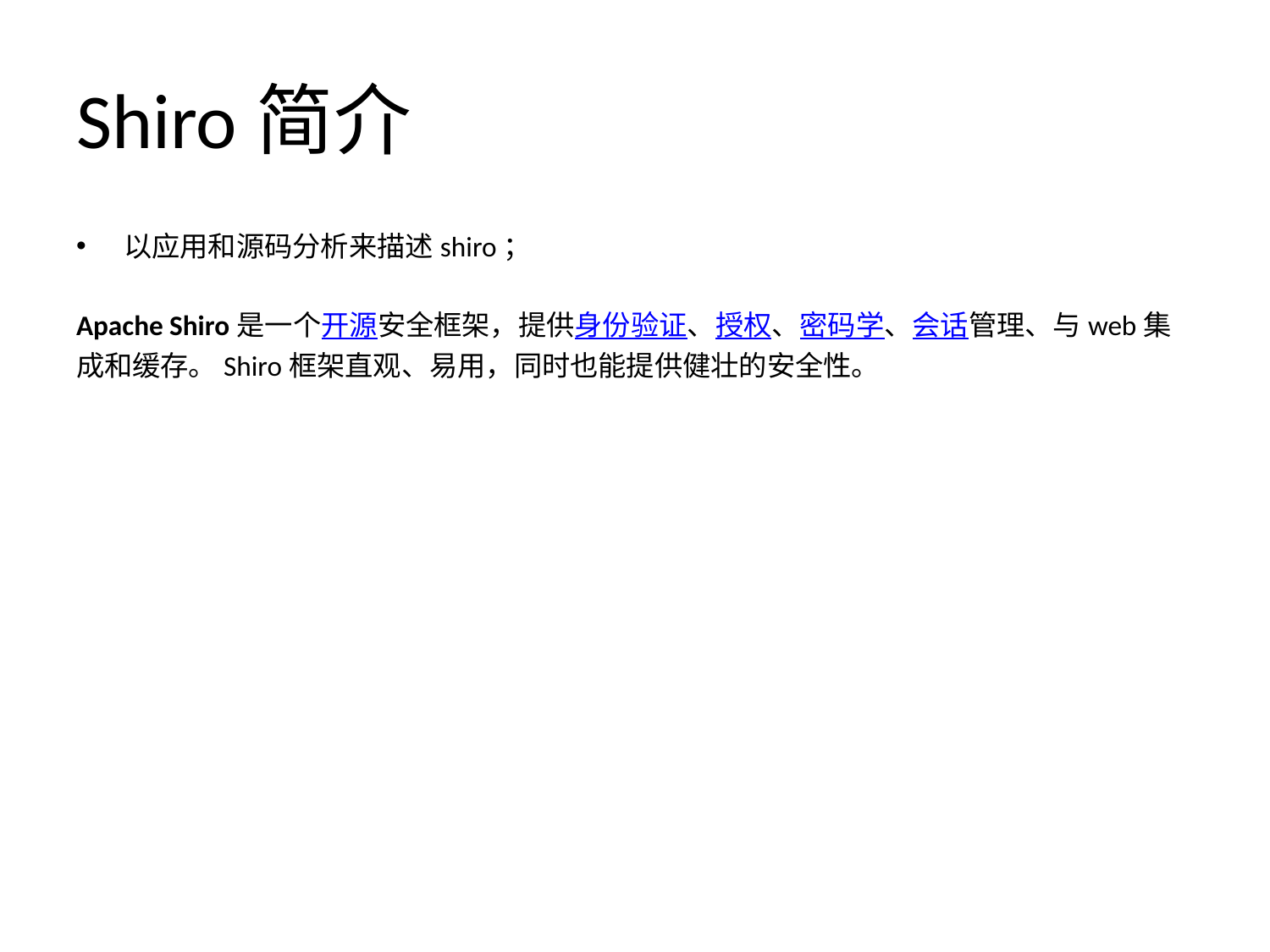

# Shiro简介
以应用和源码分析来描述shiro；

Apache Shiro是一个开源安全框架，提供身份验证、授权、密码学、会话管理、与web集成和缓存。Shiro框架直观、易用，同时也能提供健壮的安全性。